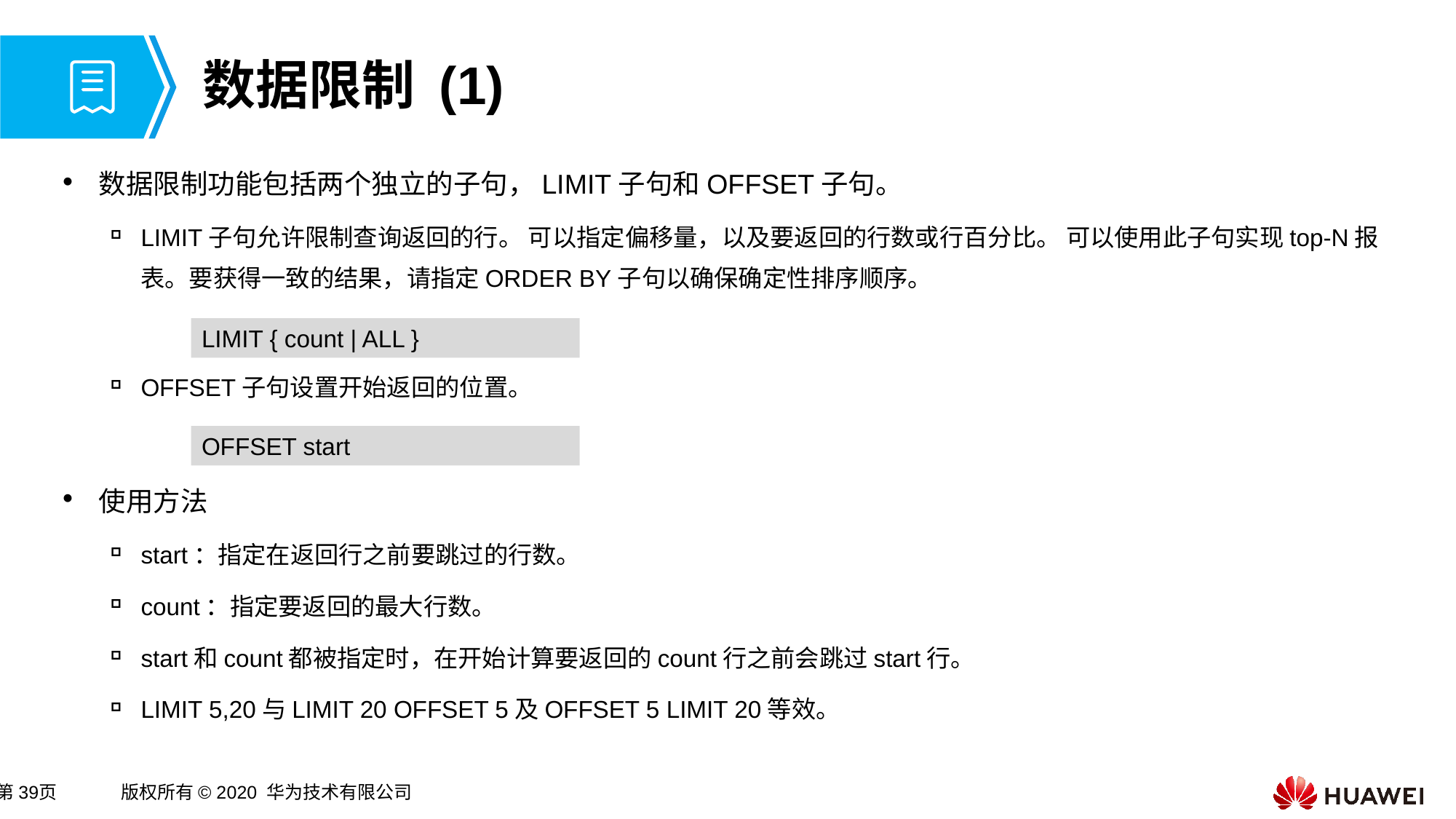

# 数据限制 (1)
数据限制功能包括两个独立的子句，LIMIT子句和OFFSET子句。
LIMIT子句允许限制查询返回的行。 可以指定偏移量，以及要返回的行数或行百分比。 可以使用此子句实现top-N报表。要获得一致的结果，请指定ORDER BY子句以确保确定性排序顺序。

OFFSET子句设置开始返回的位置。

使用方法
start：指定在返回行之前要跳过的行数。
count：指定要返回的最大行数。
start和count都被指定时，在开始计算要返回的count行之前会跳过start行。
LIMIT 5,20与LIMIT 20 OFFSET 5及OFFSET 5 LIMIT 20等效。

LIMIT { count | ALL }
OFFSET start